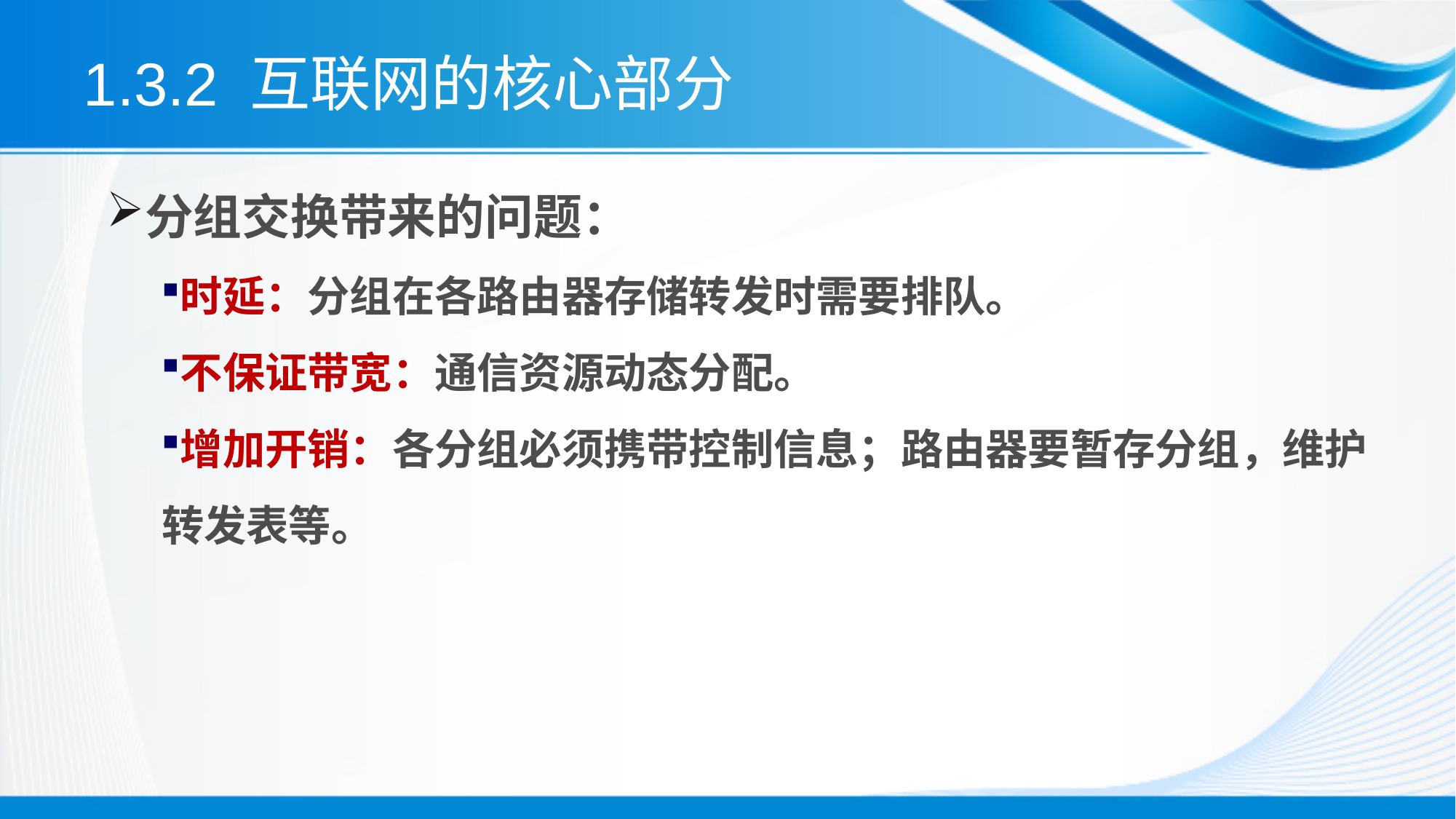

1.3.2 互联网的核心部分
分组交换带来的问题：
时延：分组在各路由器存储转发时需要排队。
不保证带宽：通信资源动态分配。
增加开销：各分组必须携带控制信息；路由器要暂存分组，维护转发表等。